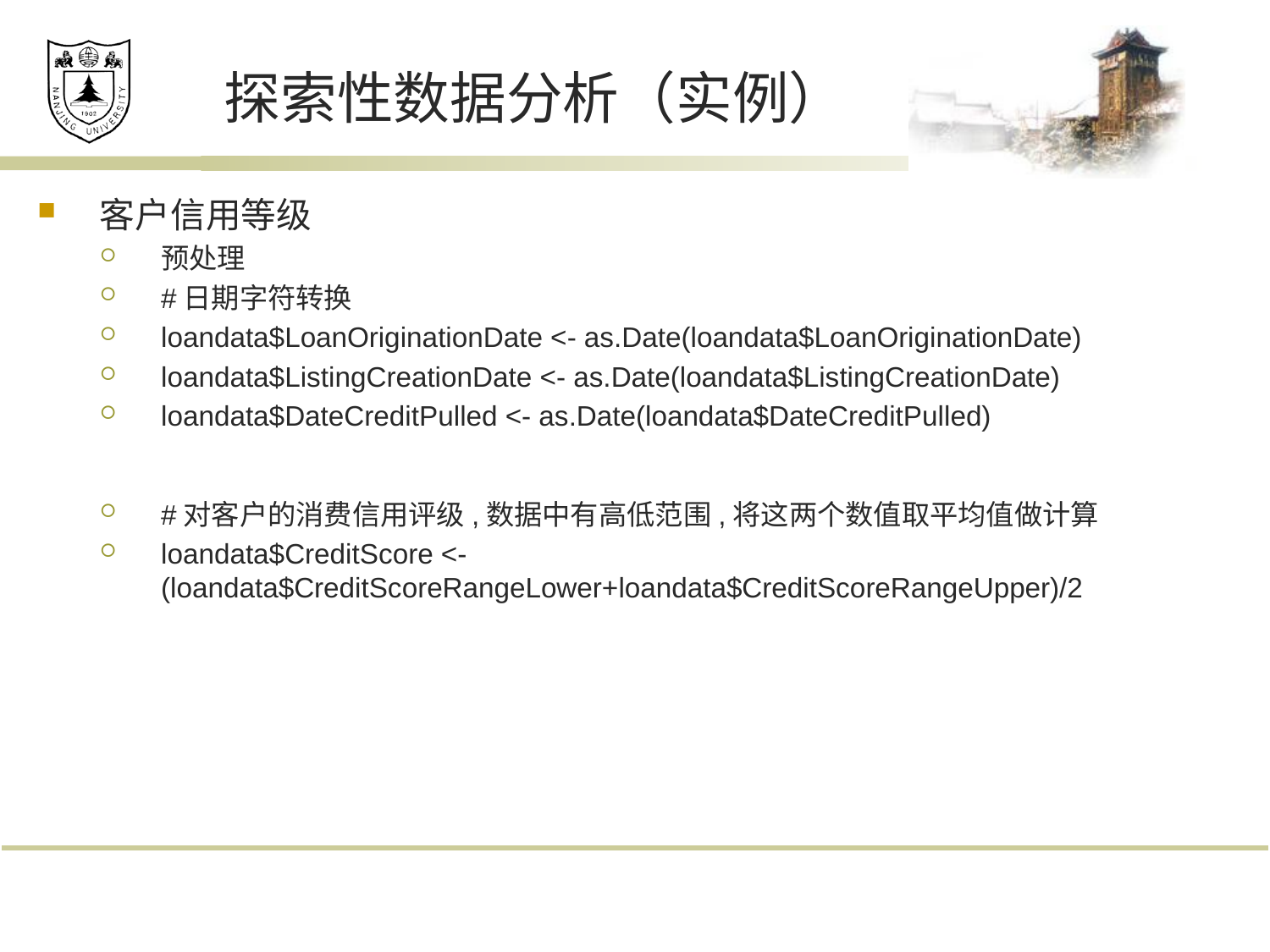

# 探索性数据分析（实例）
客户信用等级
预处理
#日期字符转换
loandata$LoanOriginationDate <- as.Date(loandata$LoanOriginationDate)
loandata$ListingCreationDate <- as.Date(loandata$ListingCreationDate)
loandata$DateCreditPulled <- as.Date(loandata$DateCreditPulled)

#对客户的消费信用评级,数据中有高低范围,将这两个数值取平均值做计算
loandata$CreditScore <-(loandata$CreditScoreRangeLower+loandata$CreditScoreRangeUpper)/2